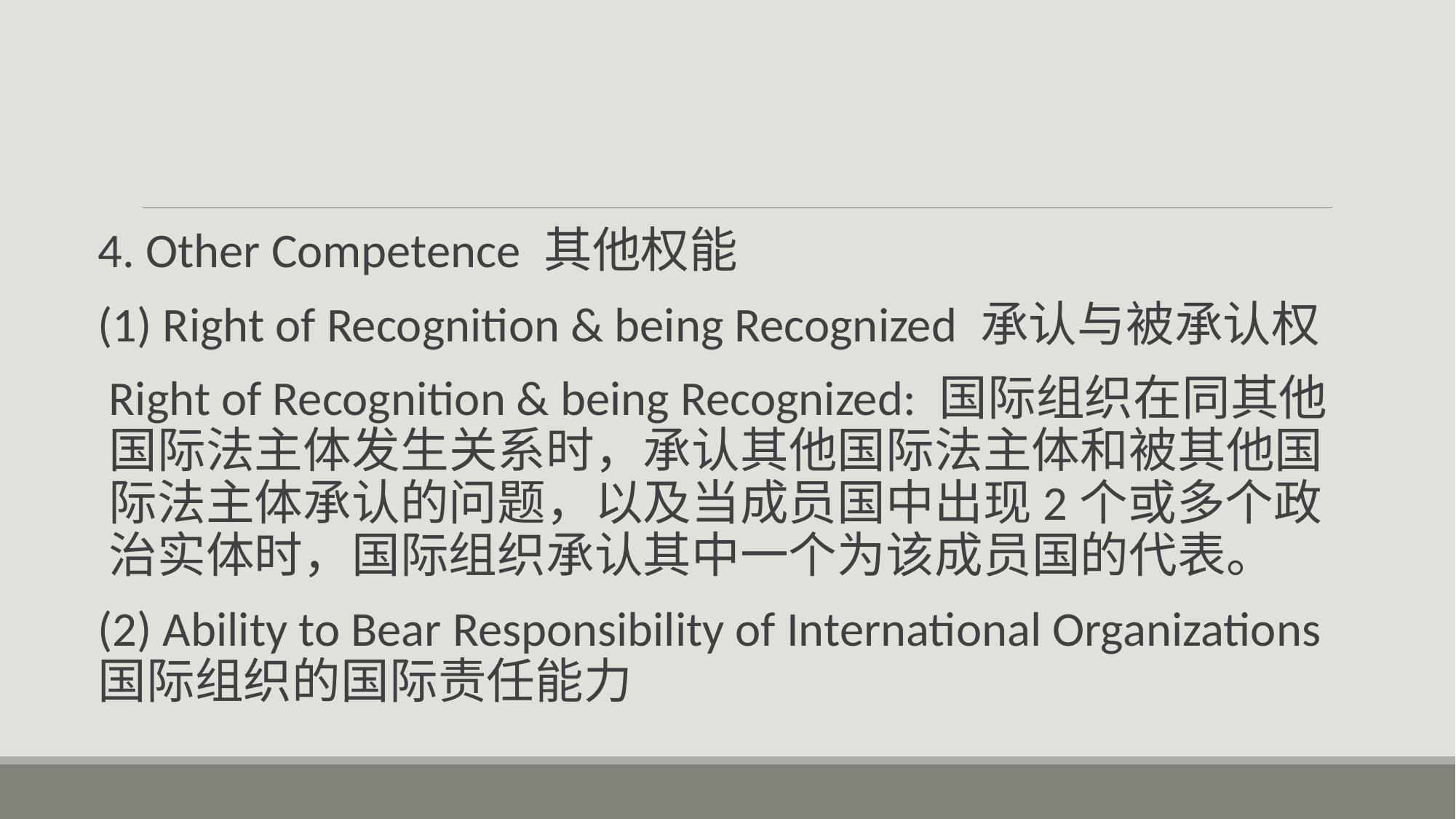

#
4. Other Competence 其他权能
(1) Right of Recognition & being Recognized 承认与被承认权
Right of Recognition & being Recognized: 国际组织在同其他国际法主体发生关系时，承认其他国际法主体和被其他国际法主体承认的问题，以及当成员国中出现2个或多个政治实体时，国际组织承认其中一个为该成员国的代表。
(2) Ability to Bear Responsibility of International Organizations 国际组织的国际责任能力